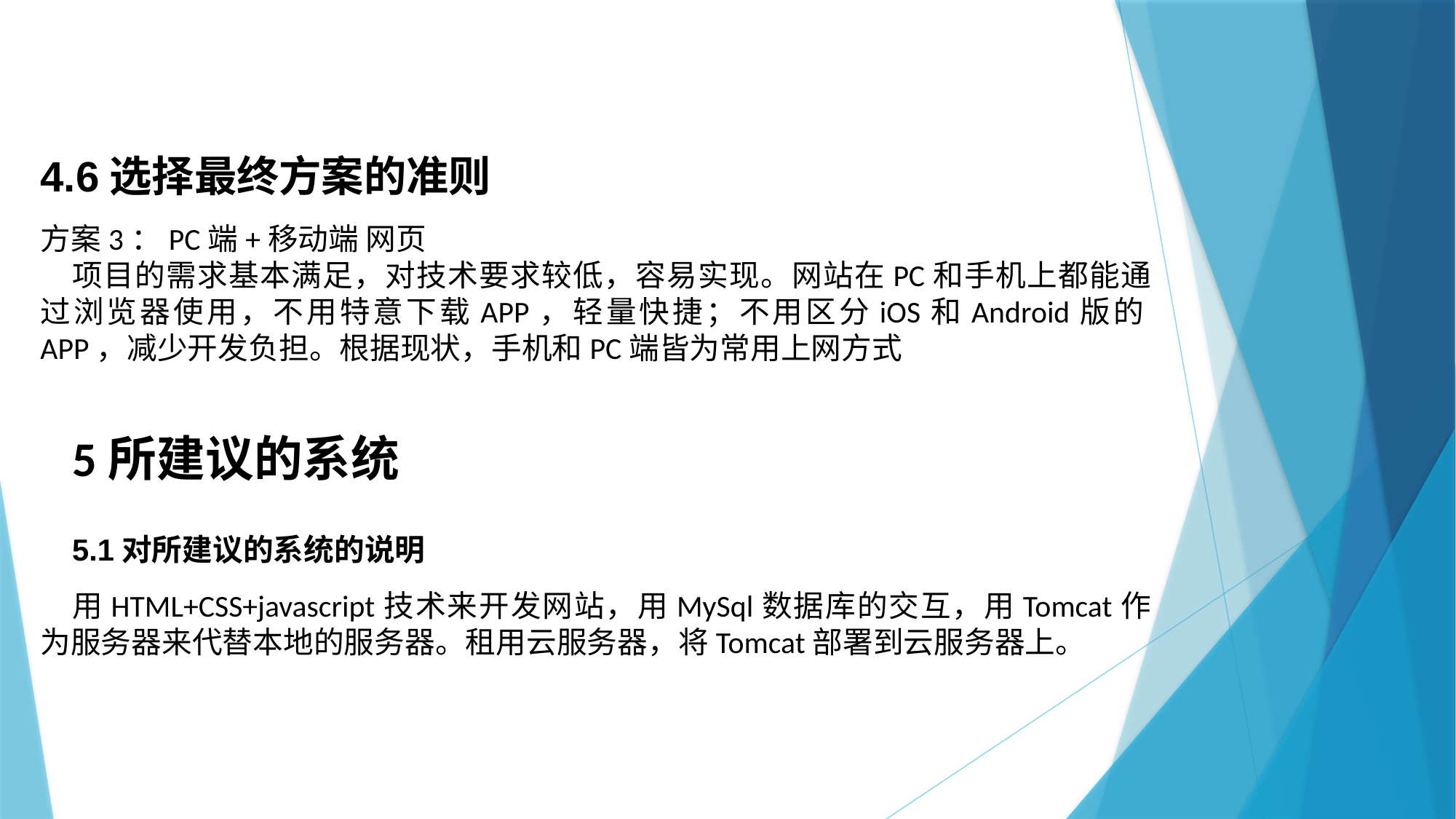

4.6选择最终方案的准则
方案3：PC端+移动端 网页
项目的需求基本满足，对技术要求较低，容易实现。网站在PC和手机上都能通过浏览器使用，不用特意下载APP，轻量快捷；不用区分iOS和Android版的APP，减少开发负担。根据现状，手机和PC端皆为常用上网方式

5所建议的系统
5.1对所建议的系统的说明
用HTML+CSS+javascript技术来开发网站，用MySql数据库的交互，用Tomcat作为服务器来代替本地的服务器。租用云服务器，将Tomcat部署到云服务器上。